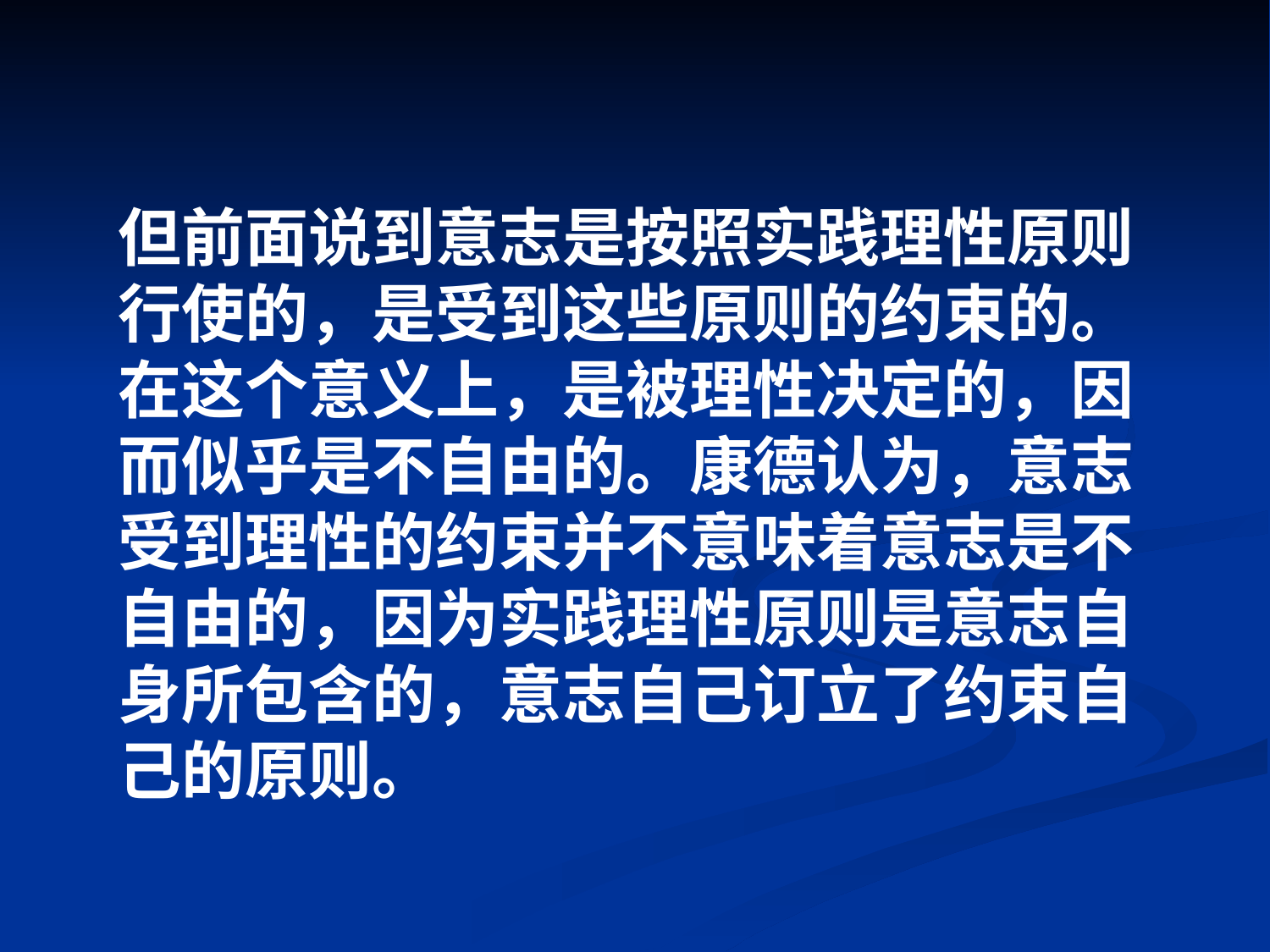

但前面说到意志是按照实践理性原则行使的，是受到这些原则的约束的。在这个意义上，是被理性决定的，因而似乎是不自由的。康德认为，意志受到理性的约束并不意味着意志是不自由的，因为实践理性原则是意志自身所包含的，意志自己订立了约束自己的原则。